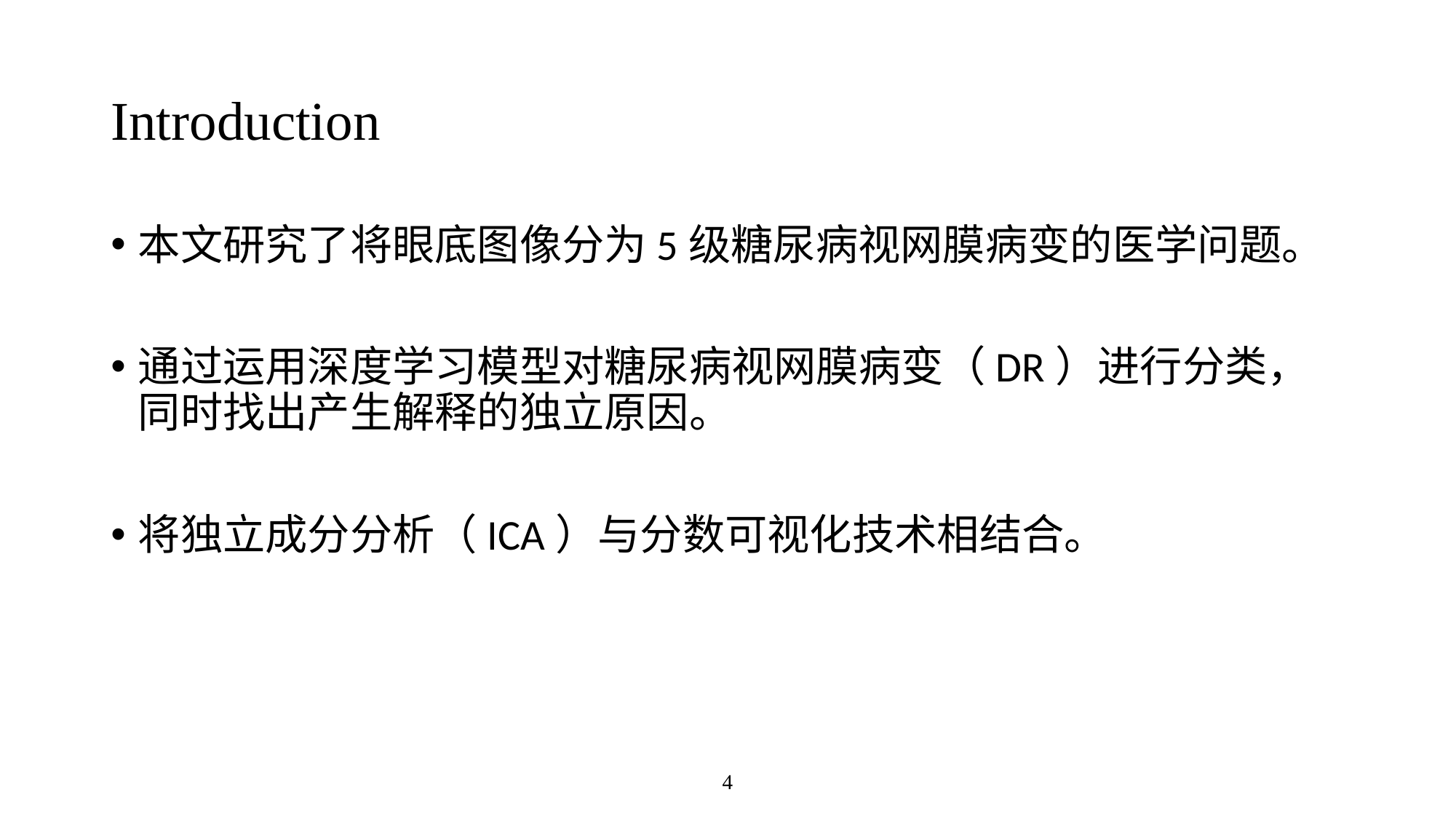

# Introduction
本文研究了将眼底图像分为5级糖尿病视网膜病变的医学问题。

通过运用深度学习模型对糖尿病视网膜病变（DR）进行分类，同时找出产生解释的独立原因。

将独立成分分析（ICA）与分数可视化技术相结合。
4